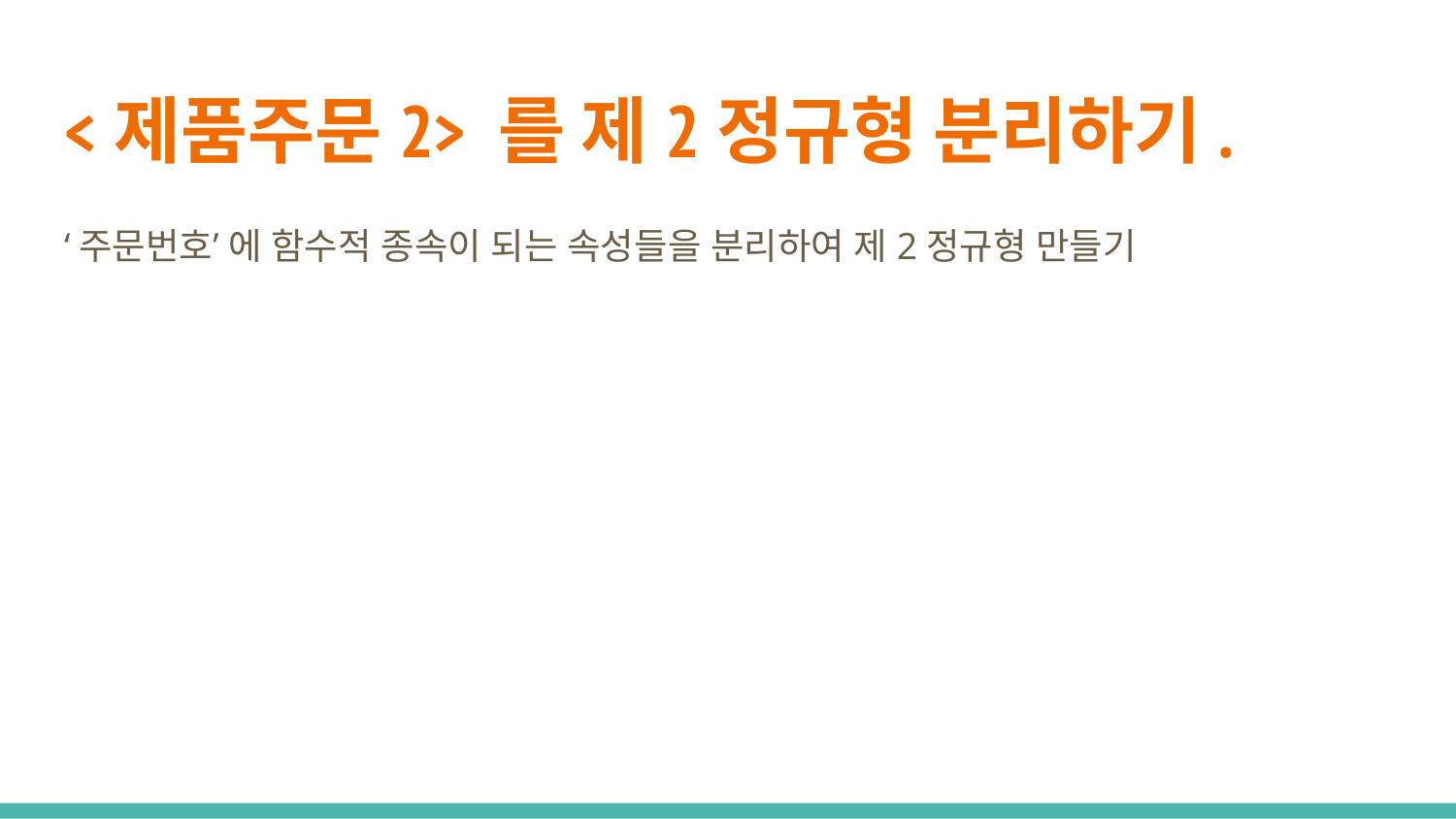

# <제품주문2> 를 제2정규형 분리하기.
‘주문번호’ 에 함수적 종속이 되는 속성들을 분리하여 제2정규형 만들기